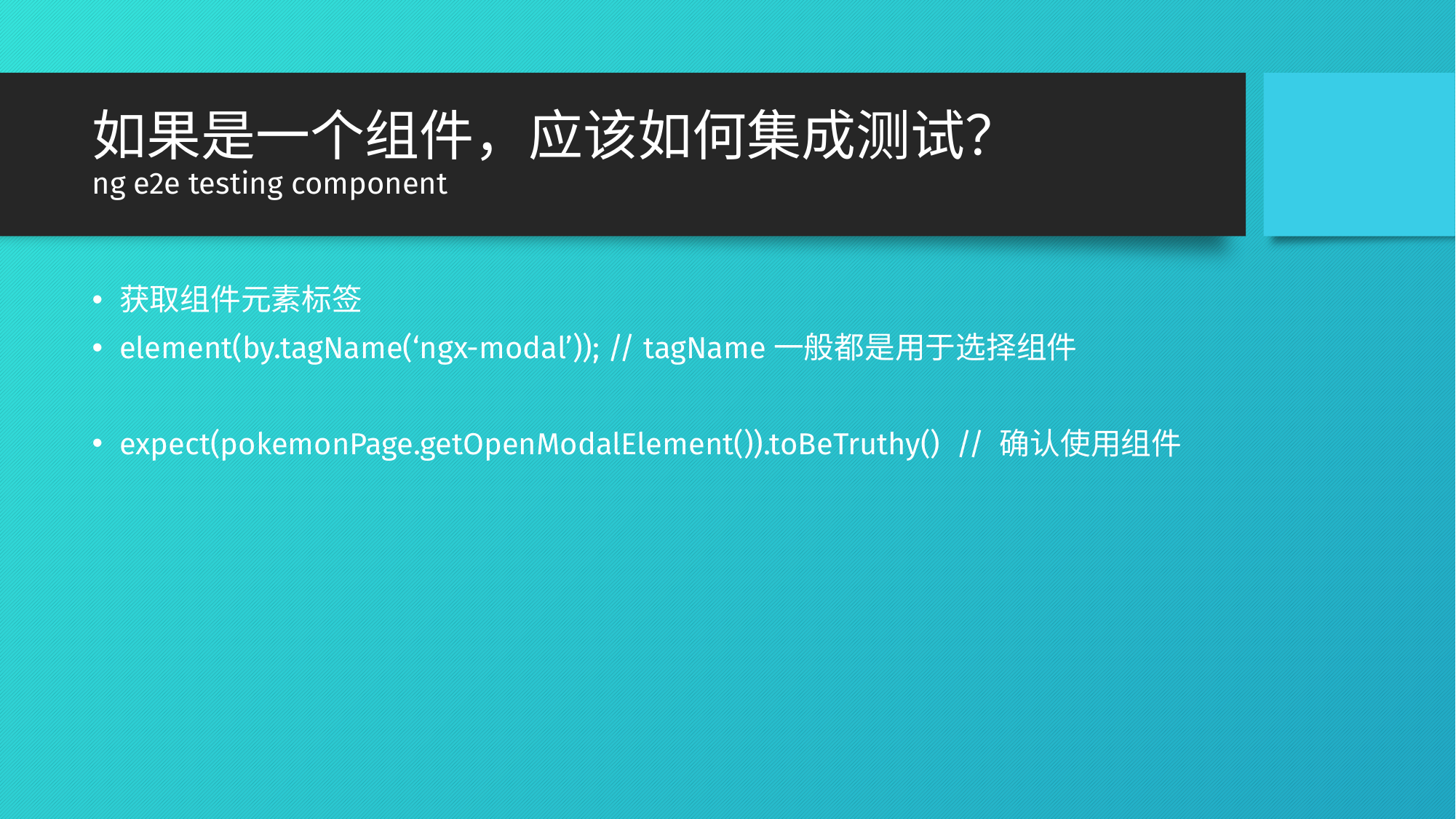

# 如果是一个组件，应该如何集成测试？ ng e2e testing component
获取组件元素标签
element(by.tagName(‘ngx-modal’)); // tagName一般都是用于选择组件

expect(pokemonPage.getOpenModalElement()).toBeTruthy()  // 确认使用组件